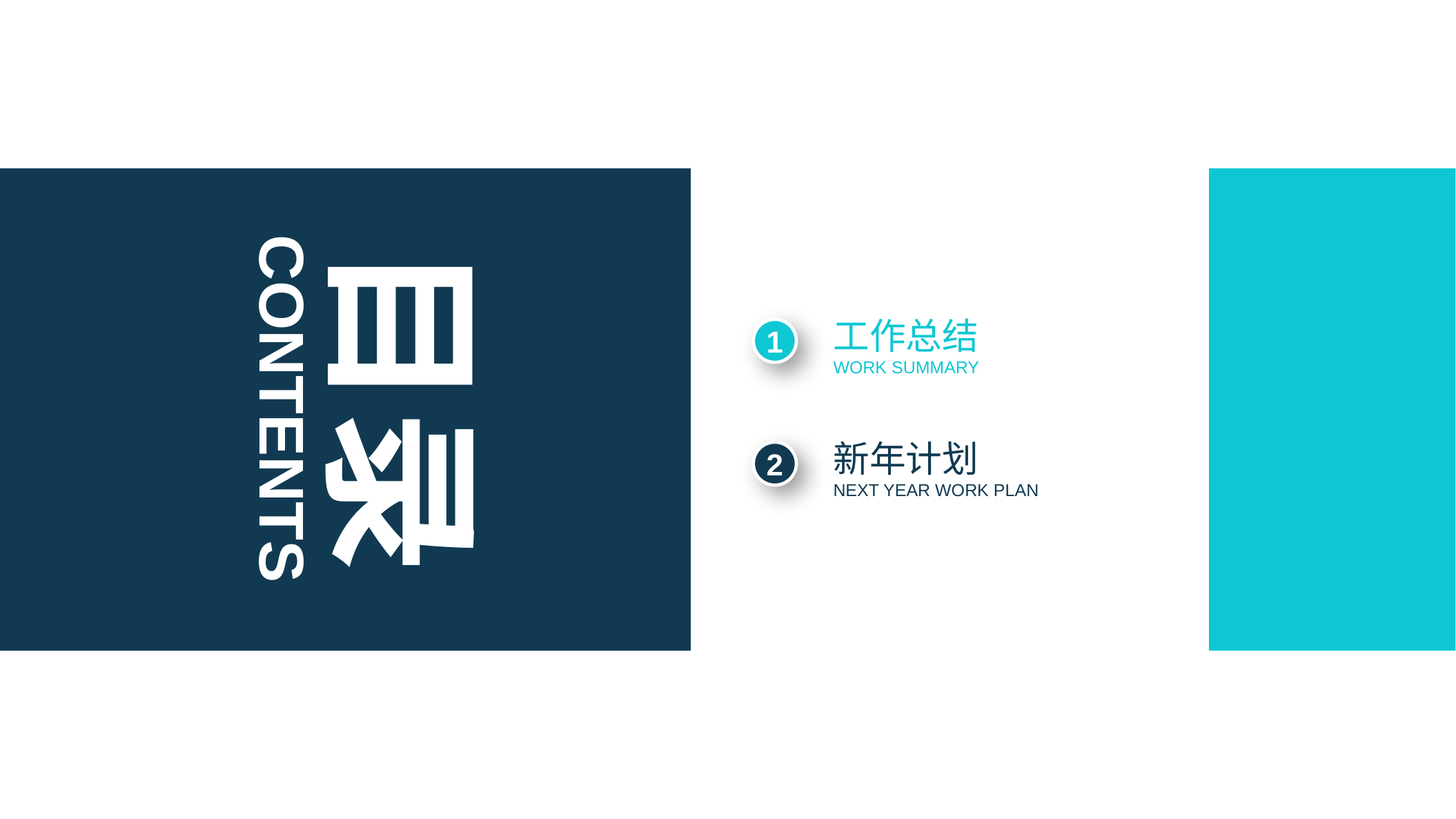

目录
工作总结
WORK SUMMARY
1
CONTENTS
新年计划
NEXT YEAR WORK PLAN
2